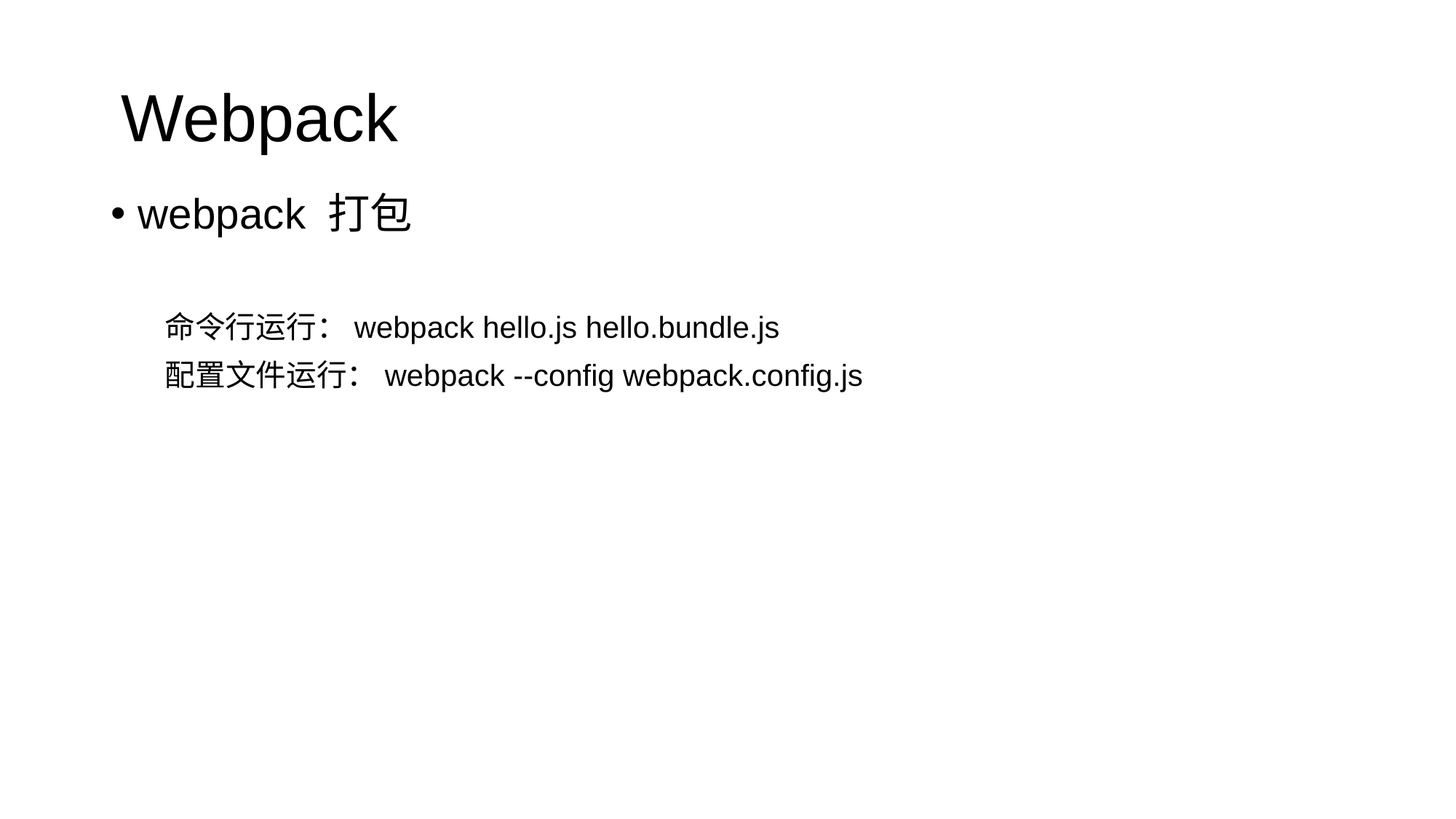

Webpack
webpack 打包
命令行运行：webpack hello.js hello.bundle.js
配置文件运行：webpack --config webpack.config.js